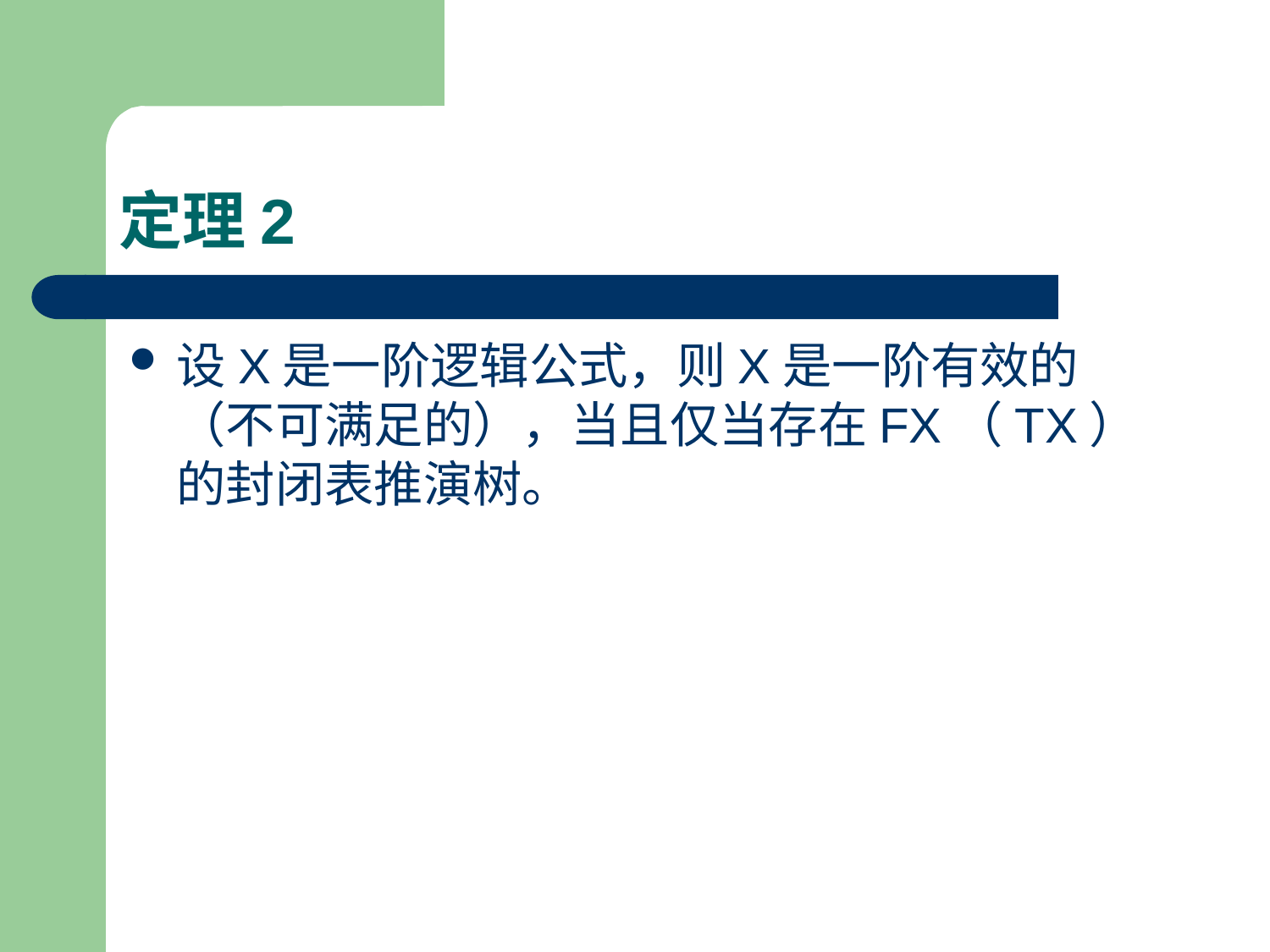

# 定理2
设X是一阶逻辑公式，则X是一阶有效的（不可满足的），当且仅当存在FX（TX）的封闭表推演树。
21